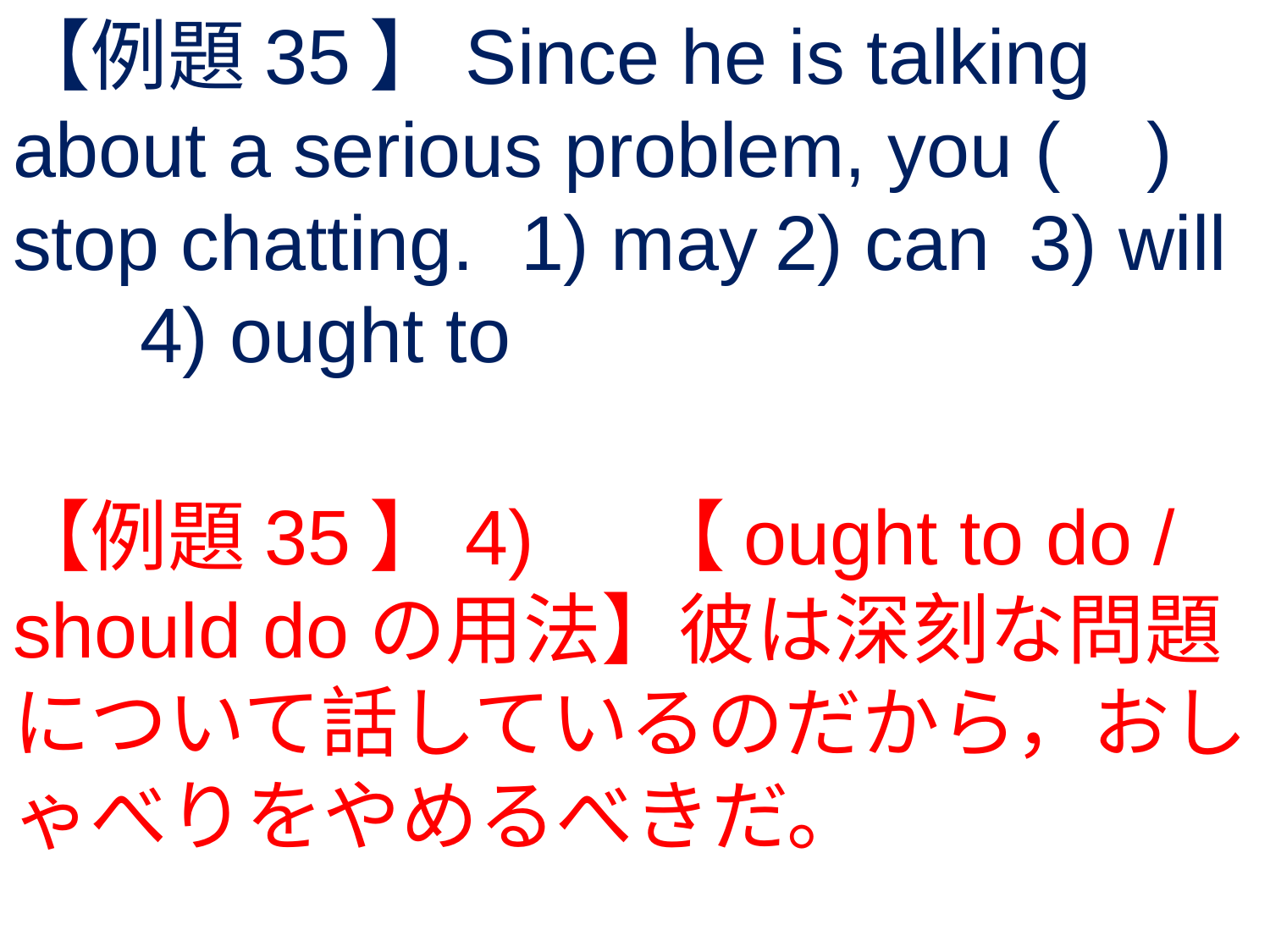

# 【例題35】Since he is talking about a serious problem, you (    ) stop chatting.	1) may	2) can	3) will	4) ought to
【例題35】4) 	【ought to do / should doの用法】彼は深刻な問題について話しているのだから，おしゃべりをやめるべきだ。